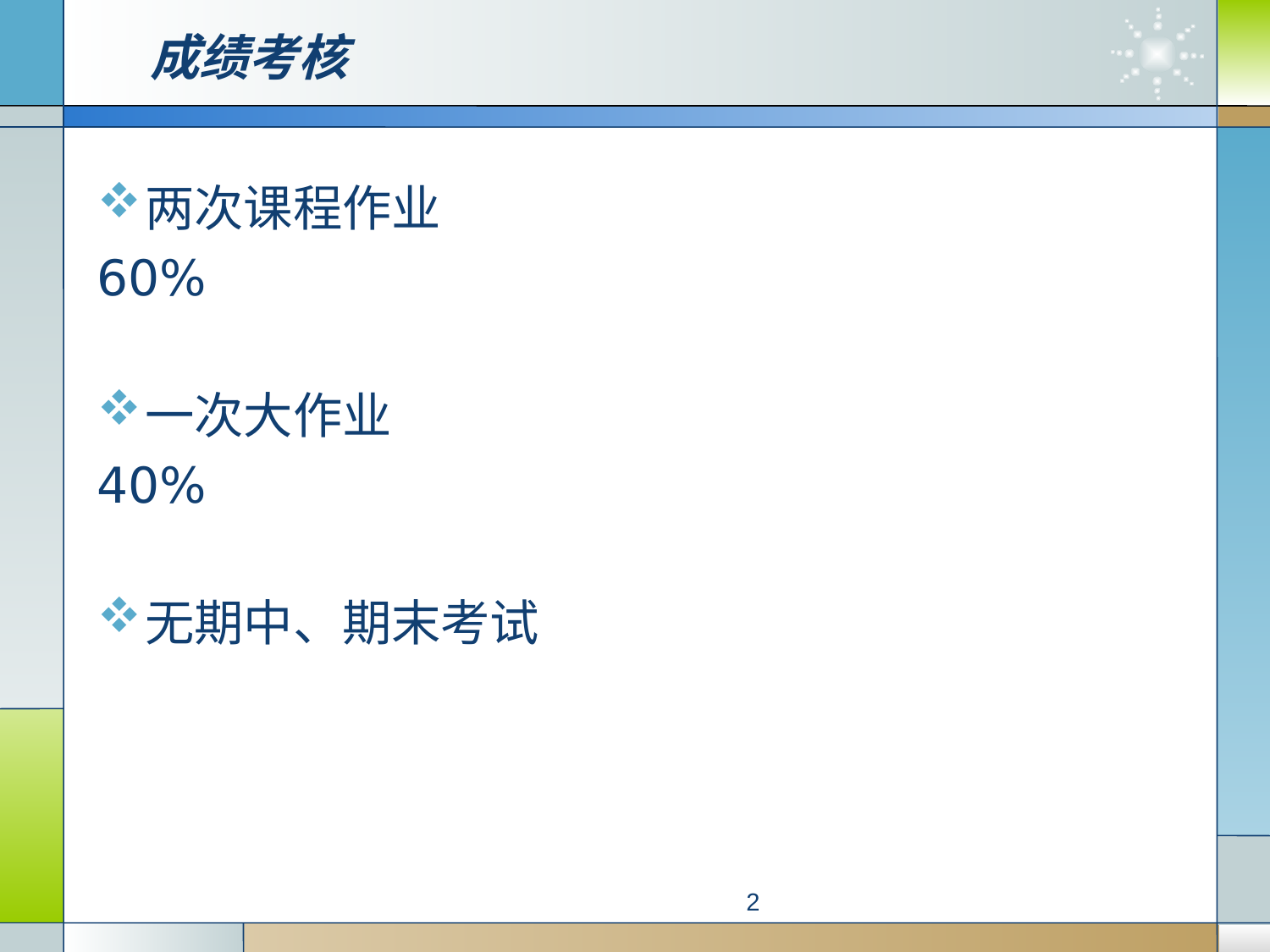

# 成绩考核
两次课程作业
60%

一次大作业
40%

无期中、期末考试

2